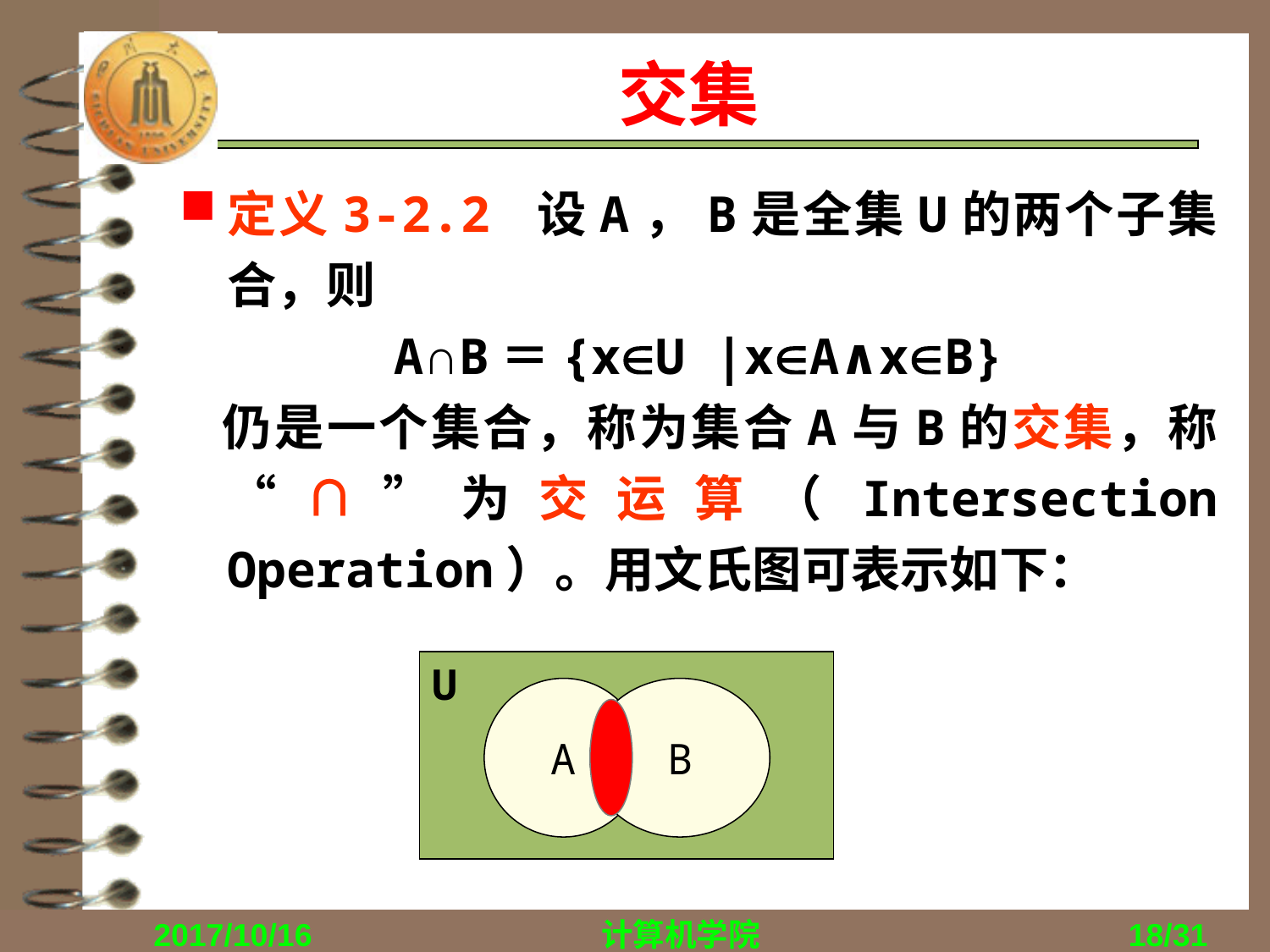

# 交集
定义3-2.2 设A，B是全集U的两个子集合，则
A∩B＝{x∈U |x∈A∧x∈B}
  仍是一个集合，称为集合A与B的交集，称“∩”为交运算（Intersection Operation）。用文氏图可表示如下：
U

A
B

2017/10/16
计算机学院
18/31